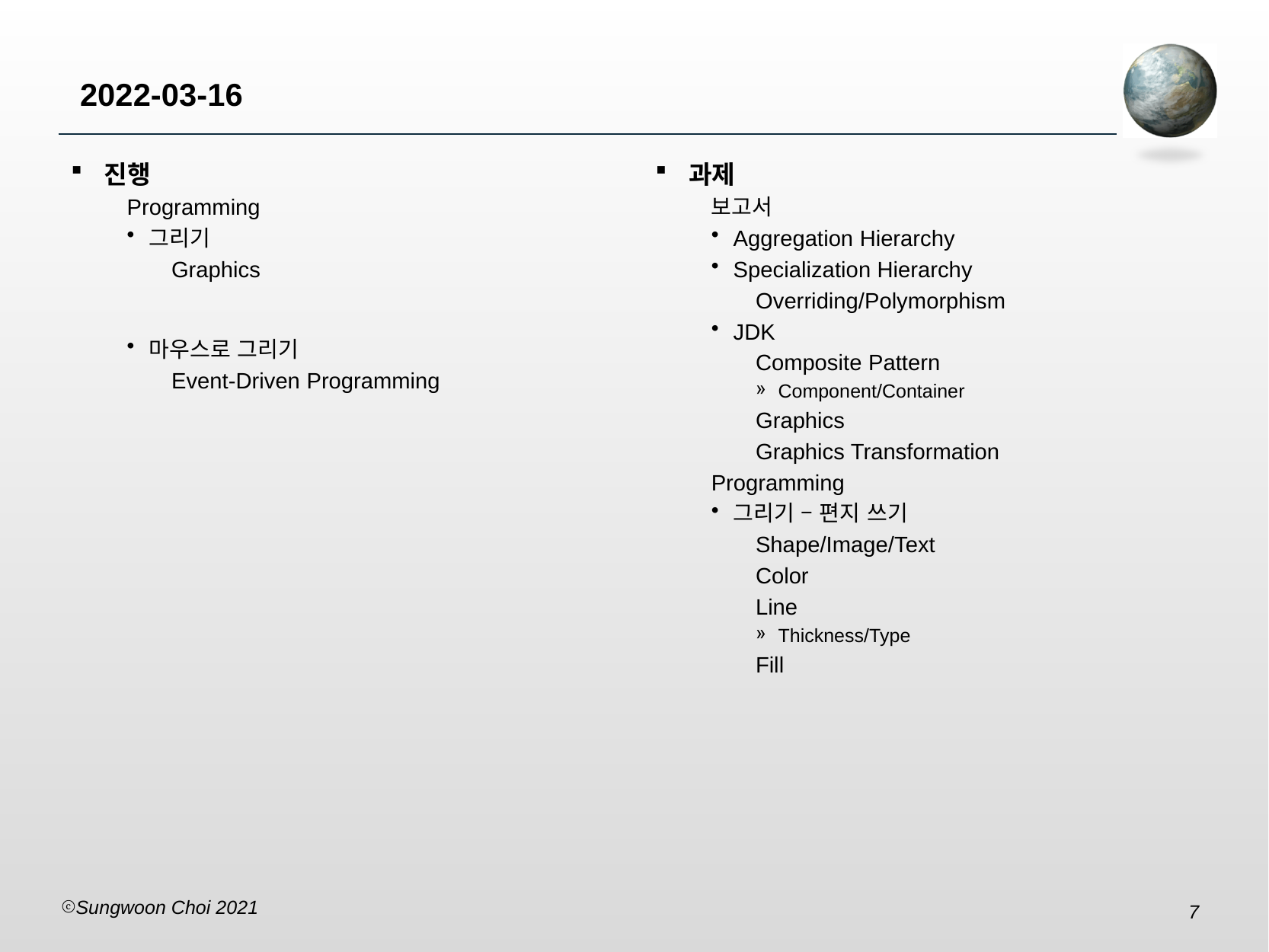

# 2022-03-16
진행
Programming
그리기
Graphics

마우스로 그리기
Event-Driven Programming

과제
보고서
Aggregation Hierarchy
Specialization Hierarchy
Overriding/Polymorphism
JDK
Composite Pattern
Component/Container
Graphics
Graphics Transformation
Programming
그리기 – 편지 쓰기
Shape/Image/Text
Color
Line
Thickness/Type
Fill

Sungwoon Choi 2021
7